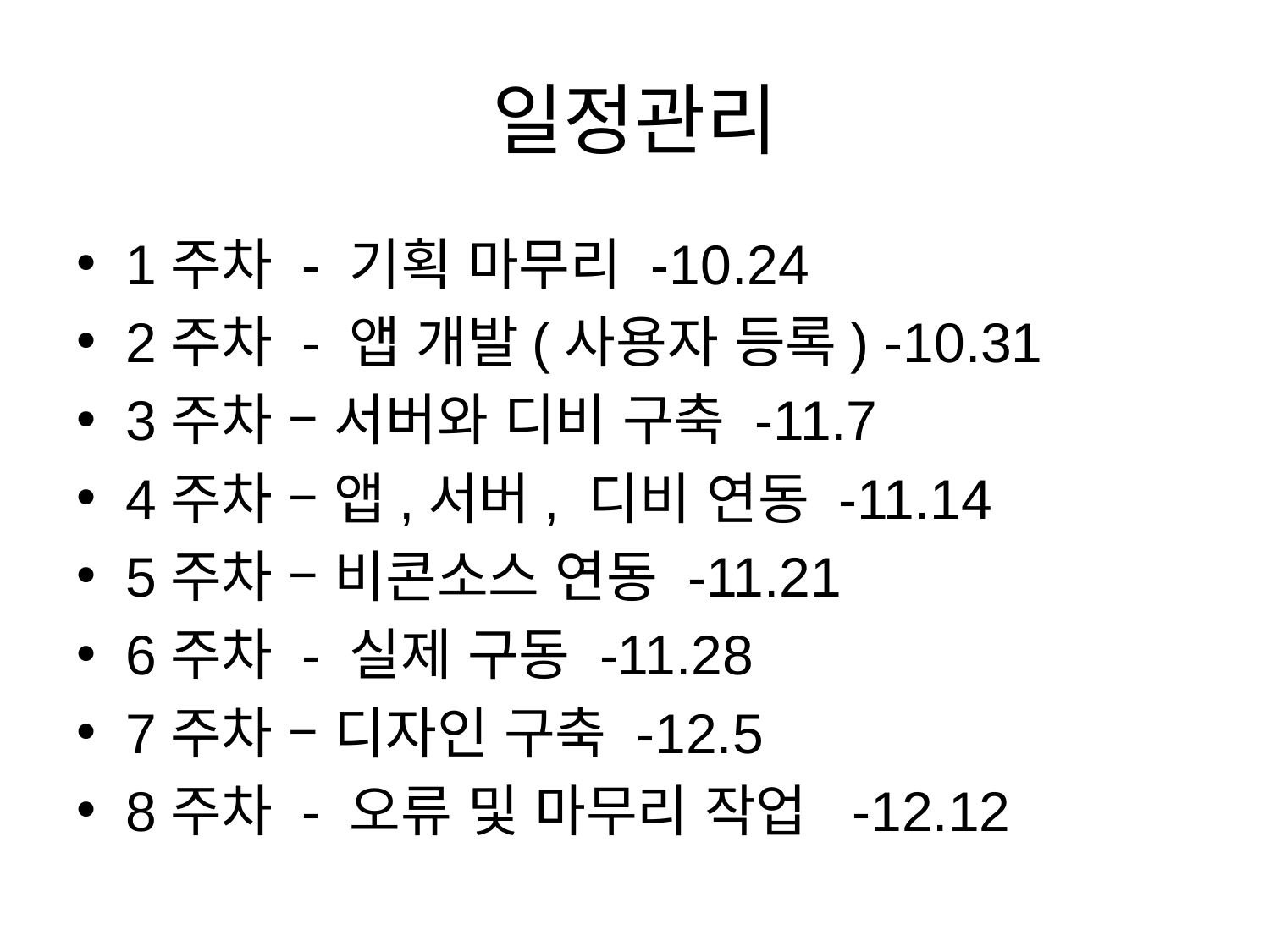

# 일정관리
1주차 - 기획 마무리 -10.24
2주차 - 앱 개발(사용자 등록) -10.31
3주차 – 서버와 디비 구축 -11.7
4주차 – 앱,서버, 디비 연동 -11.14
5주차 – 비콘소스 연동 -11.21
6주차 - 실제 구동 -11.28
7주차 – 디자인 구축 -12.5
8주차 - 오류 및 마무리 작업  -12.12